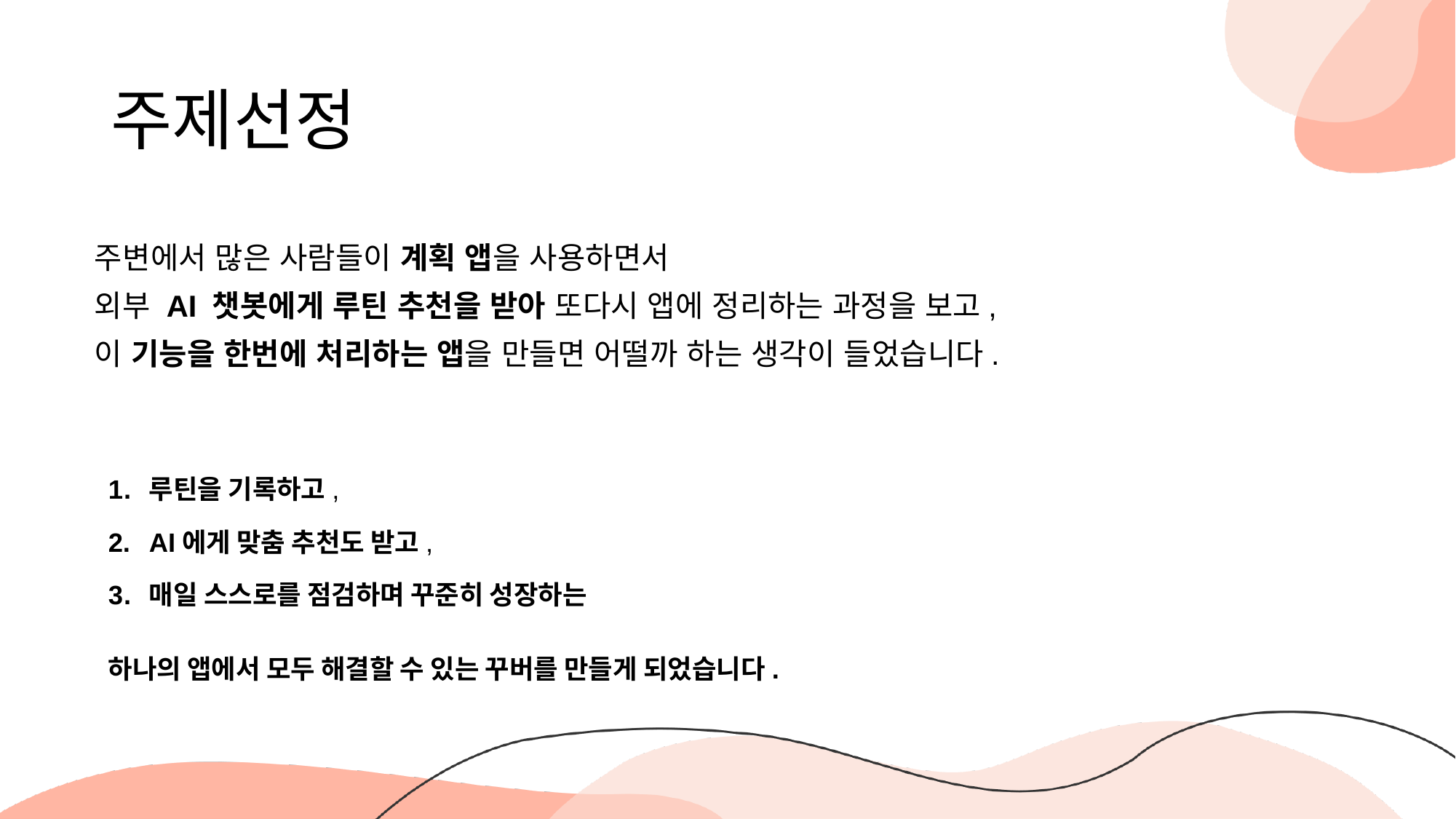

# 주제선정
주변에서 많은 사람들이 계획 앱을 사용하면서
외부 AI 챗봇에게 루틴 추천을 받아 또다시 앱에 정리하는 과정을 보고,
이 기능을 한번에 처리하는 앱을 만들면 어떨까 하는 생각이 들었습니다.

루틴을 기록하고,
AI에게 맞춤 추천도 받고,
매일 스스로를 점검하며 꾸준히 성장하는
하나의 앱에서 모두 해결할 수 있는 꾸버를 만들게 되었습니다.